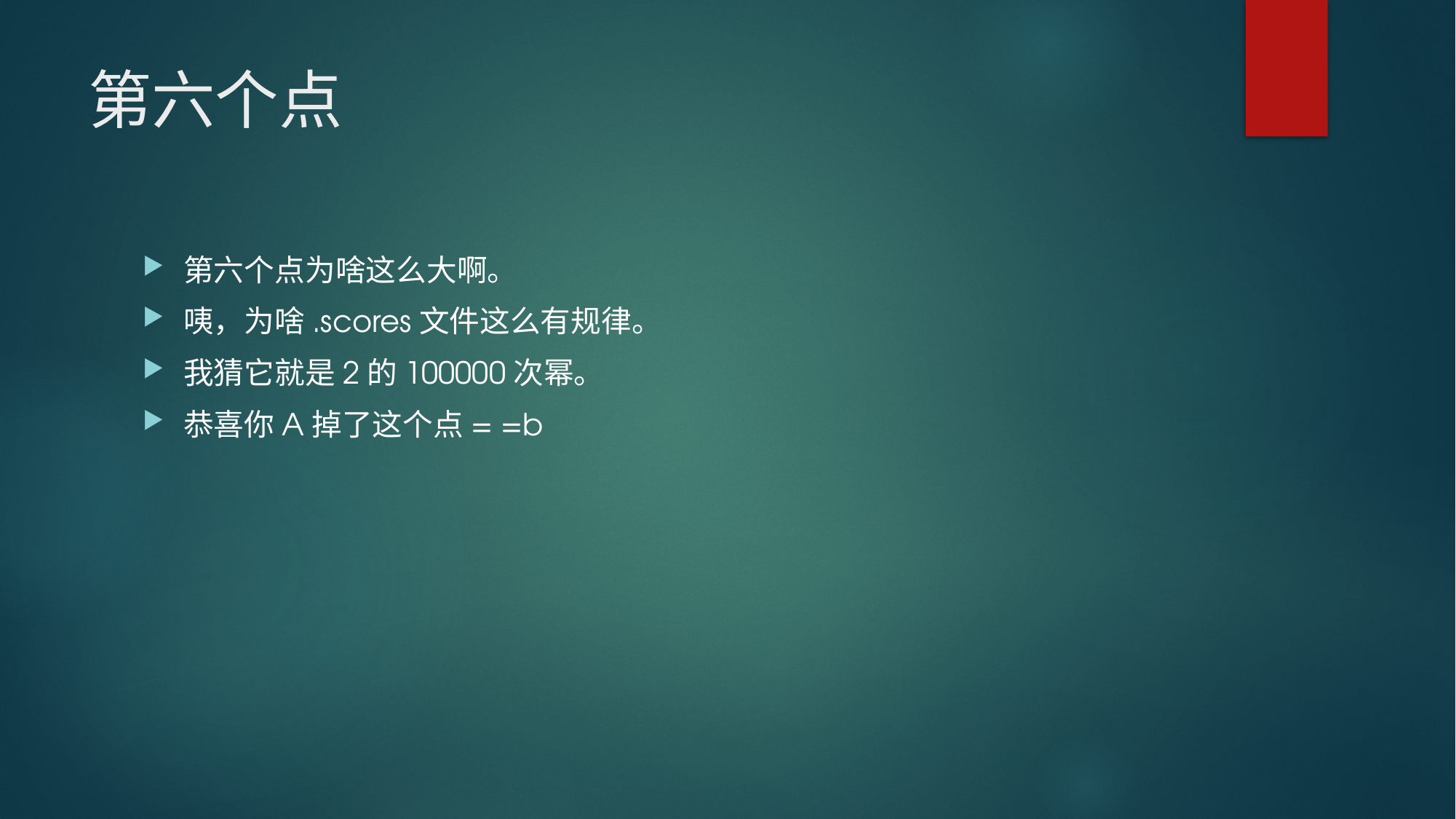

# 第六个点
第六个点为啥这么大啊。
咦，为啥.scores文件这么有规律。
我猜它就是2的100000次幂。
恭喜你A掉了这个点= =b